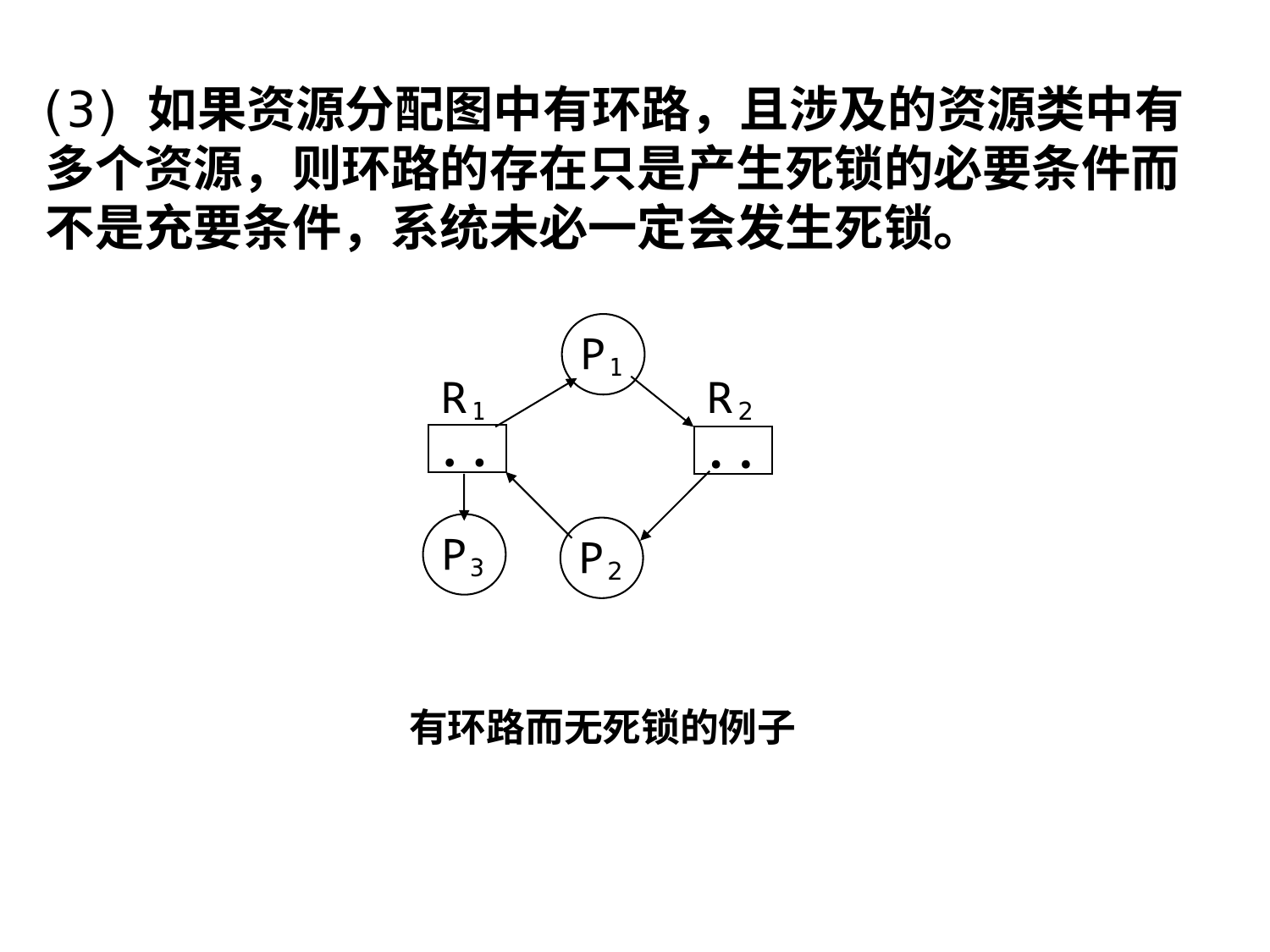

(3) 如果资源分配图中有环路，且涉及的资源类中有多个资源，则环路的存在只是产生死锁的必要条件而不是充要条件，系统未必一定会发生死锁。
P1
R1
R2

•  •
•  •

P3
P2
有环路而无死锁的例子
122